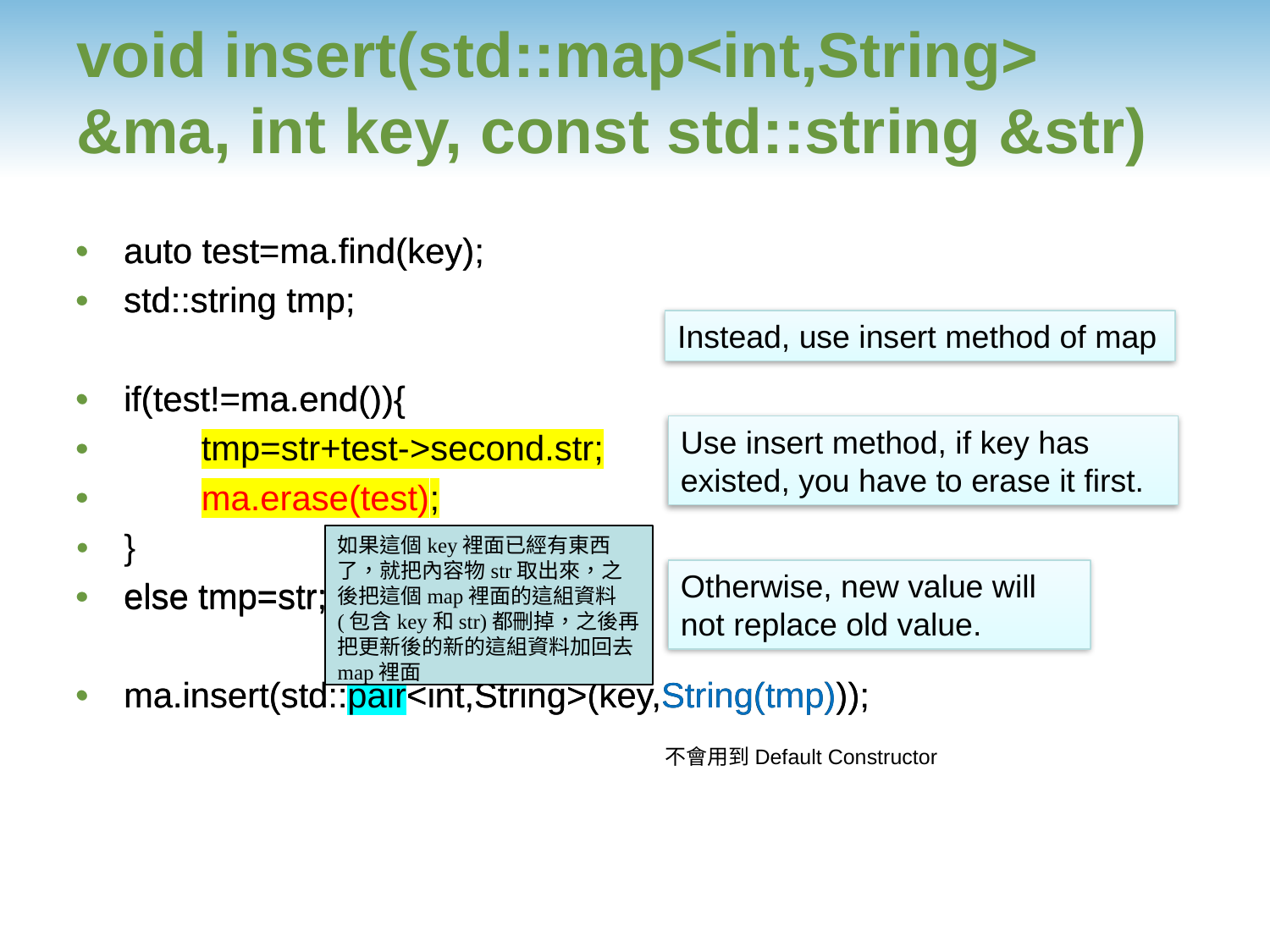

# void insert(std::map<int,String> &ma, int key, const std::string &str)
auto test=ma.find(key);
std::string tmp;

if(test!=ma.end()){
        tmp=str+test->second.str;
        ma.erase(test);

else tmp=str;

ma.insert(std::pair<int,String>(key,String(tmp)));
auto test=ma.find(key);
std::string tmp;

if(test!=ma.end()){
        tmp=str+test->second.str;
        ma.erase(test);
}
else tmp=str;

ma.insert(std::pair<int,String>(key,String(tmp)));
Instead, use insert method of map
Use insert method, if key has existed, you have to erase it first.
如果這個key裡面已經有東西了，就把內容物str取出來，之後把這個map裡面的這組資料(包含key和str)都刪掉，之後再把更新後的新的這組資料加回去map裡面
Otherwise, new value will not replace old value.
不會用到Default Constructor